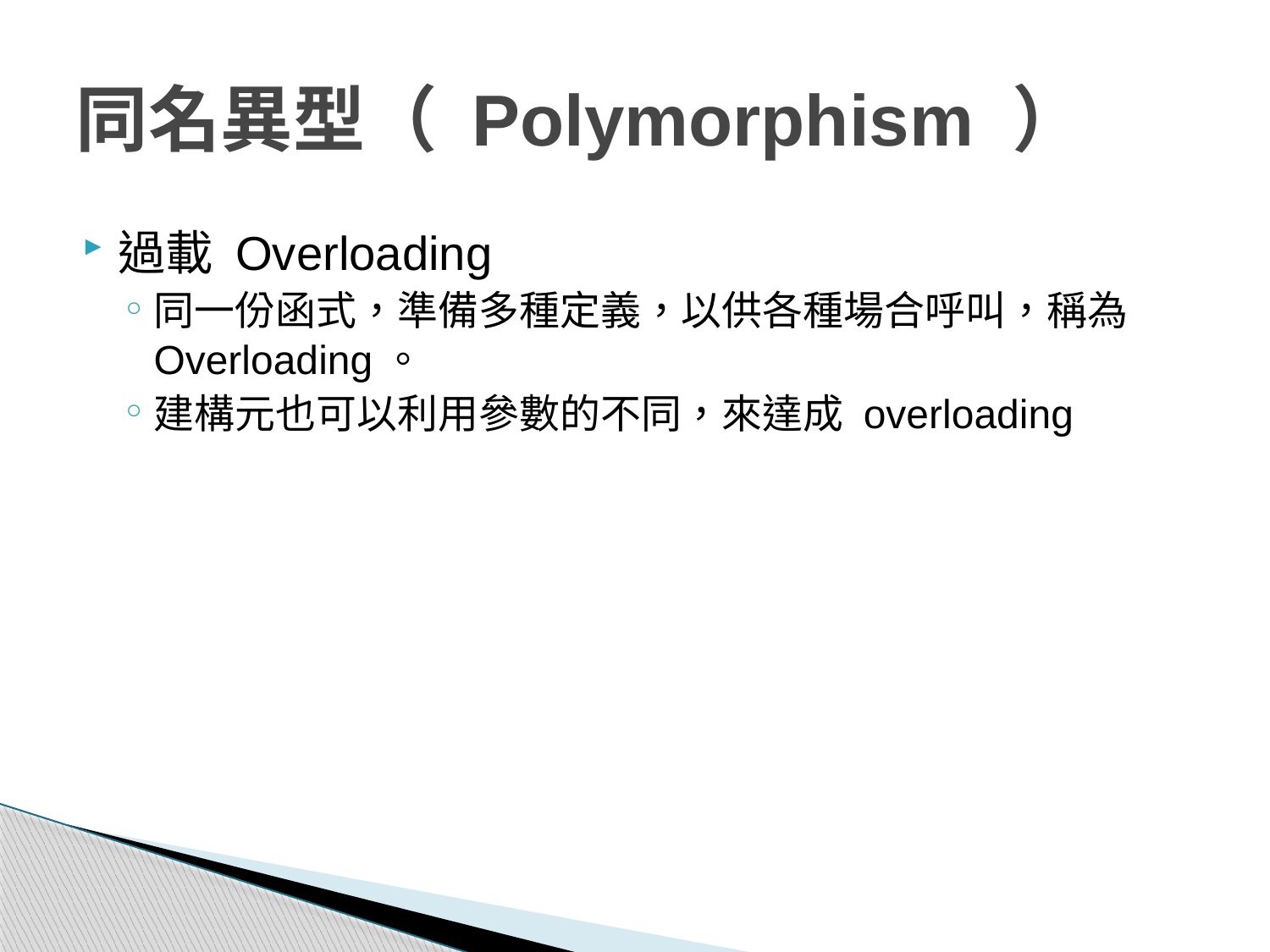

# 同名異型（ Polymorphism ）
過載 Overloading
同一份函式，準備多種定義，以供各種場合呼叫，稱為Overloading。
建構元也可以利用參數的不同，來達成 overloading